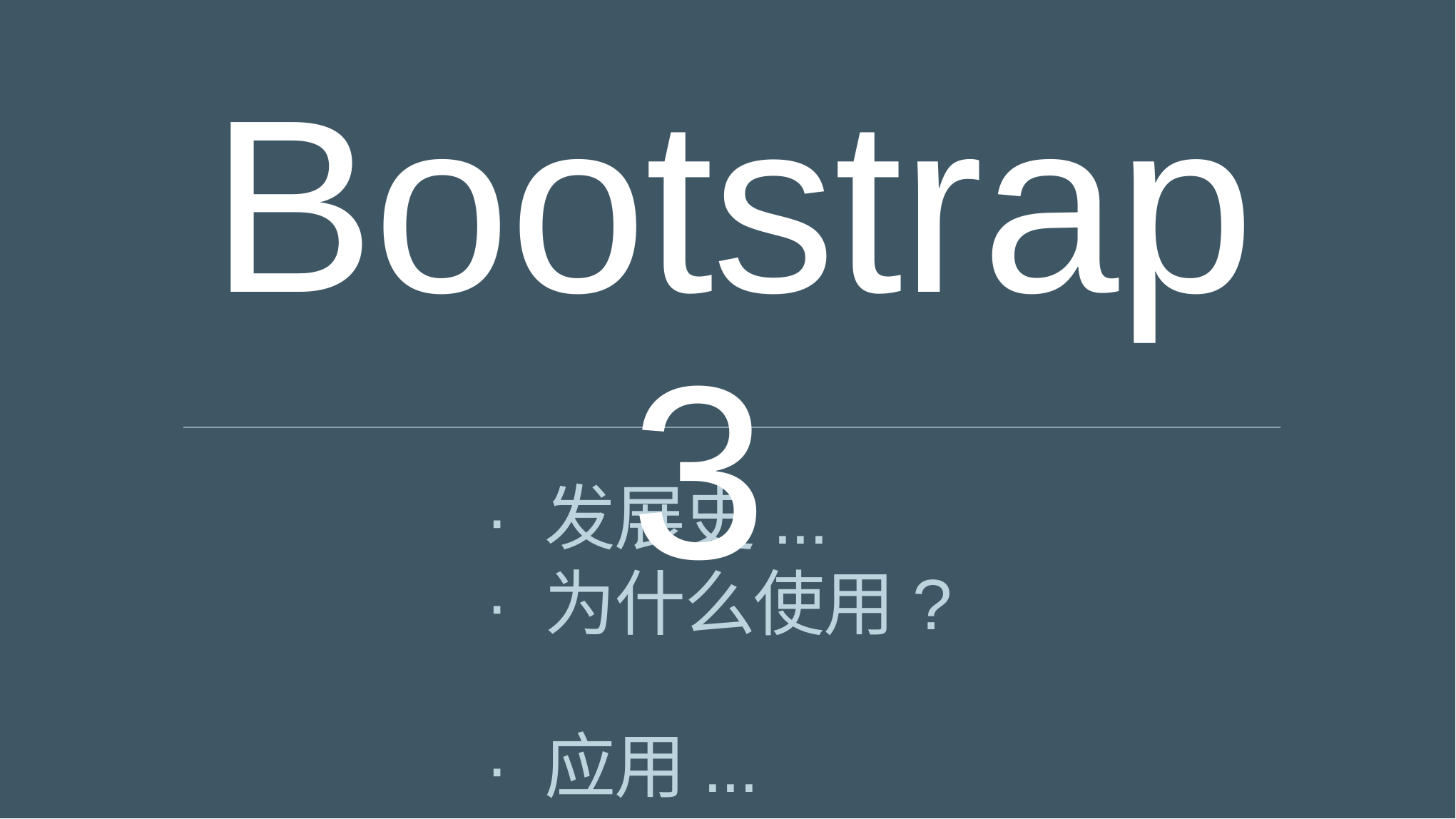

Bootstrap3
· 发展史...
· 为什么使用?
· 应用...